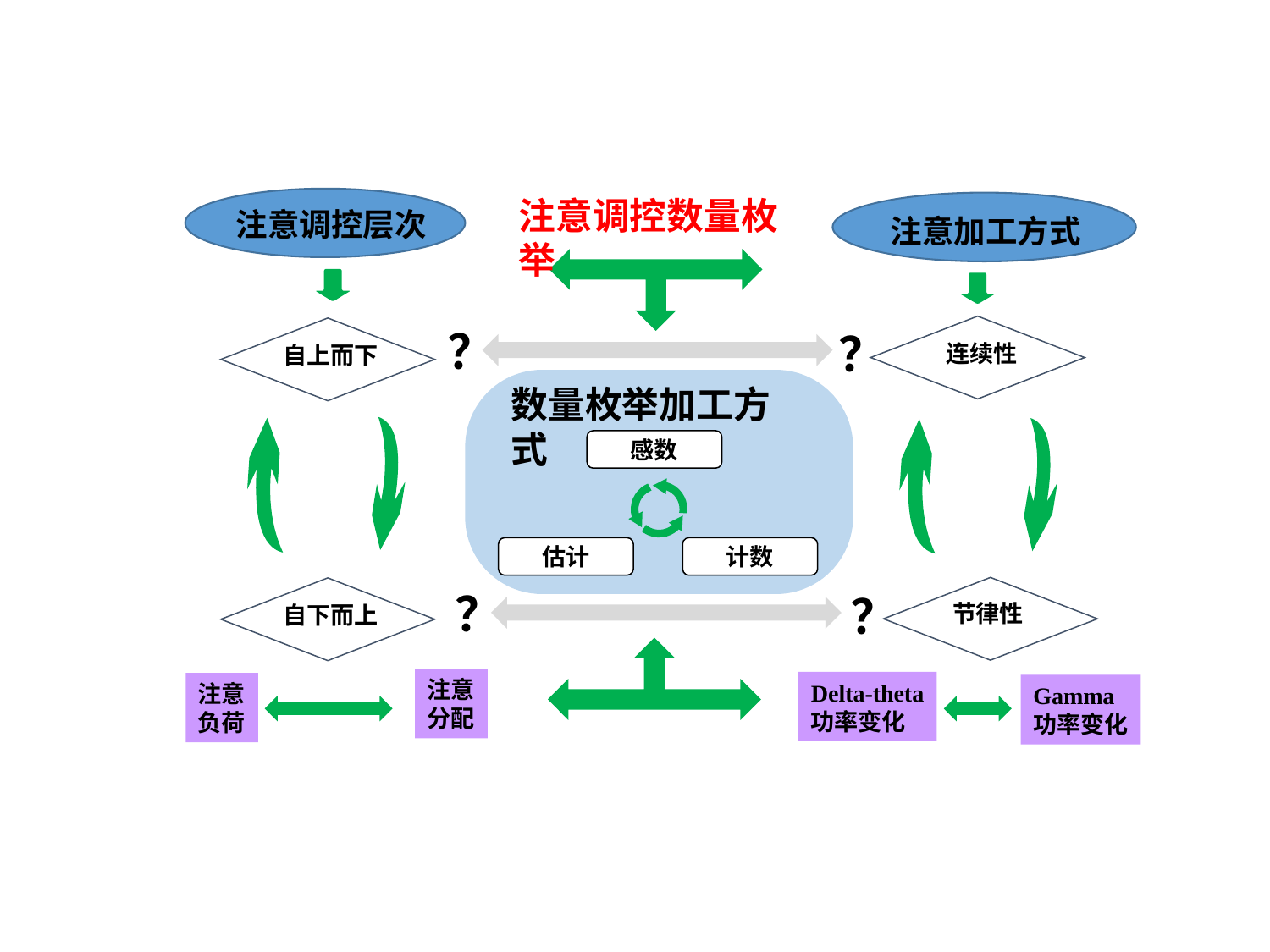

注意调控数量枚举

注意调控层次
注意加工方式

？

？

连续性
自上而下

数量枚举加工方式

感数

估计
计数

？
？
节律性
自下而上

注意
分配
Delta-theta
功率变化
注意
负荷
Gamma
功率变化